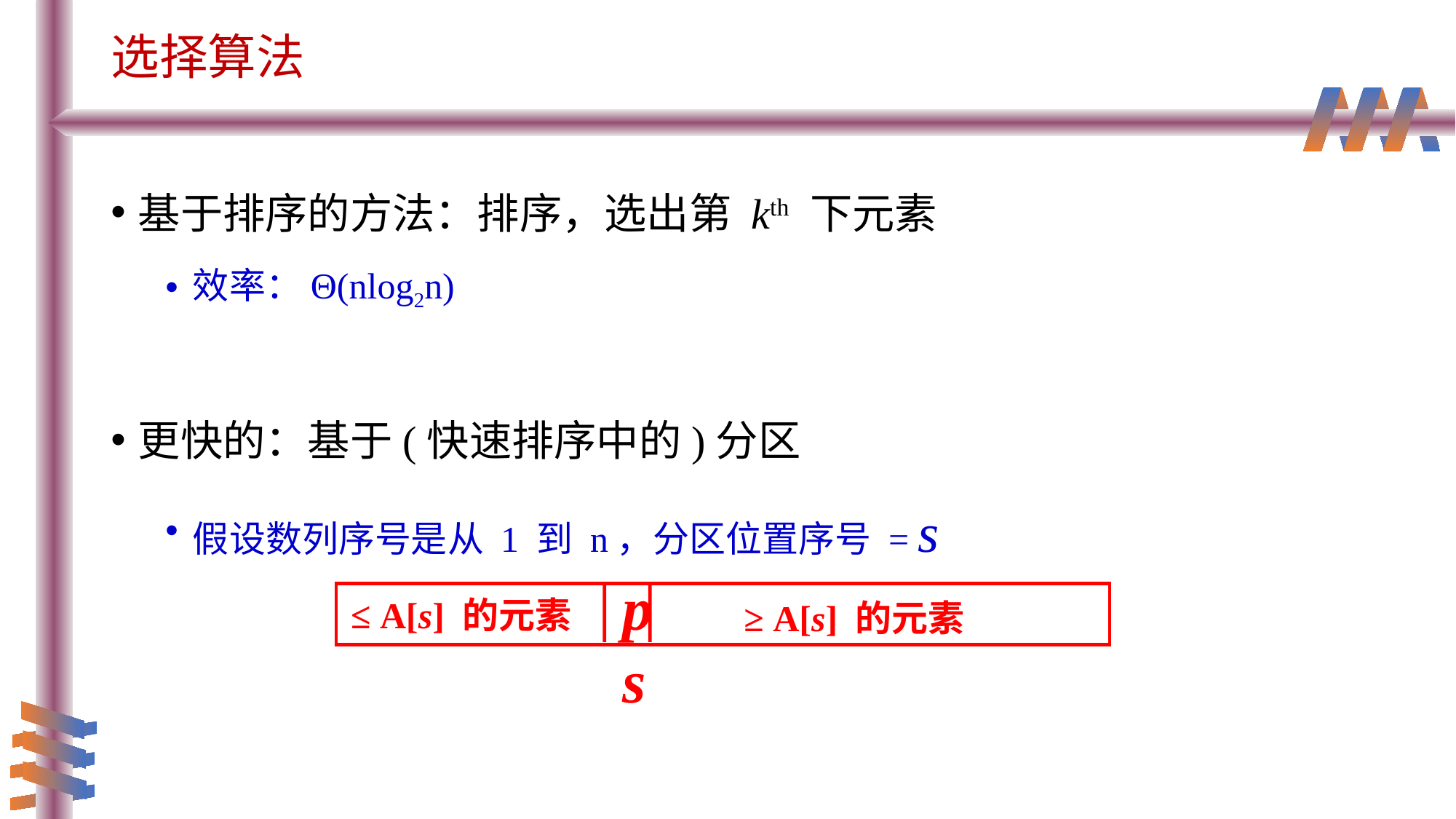

# 选择算法
基于排序的方法：排序，选出第 kth 下元素
效率：Θ(nlog2n)

更快的：基于(快速排序中的)分区
假设数列序号是从 1 到 n，分区位置序号 = s
ps

≤ A[s] 的元素
≥ A[s] 的元素